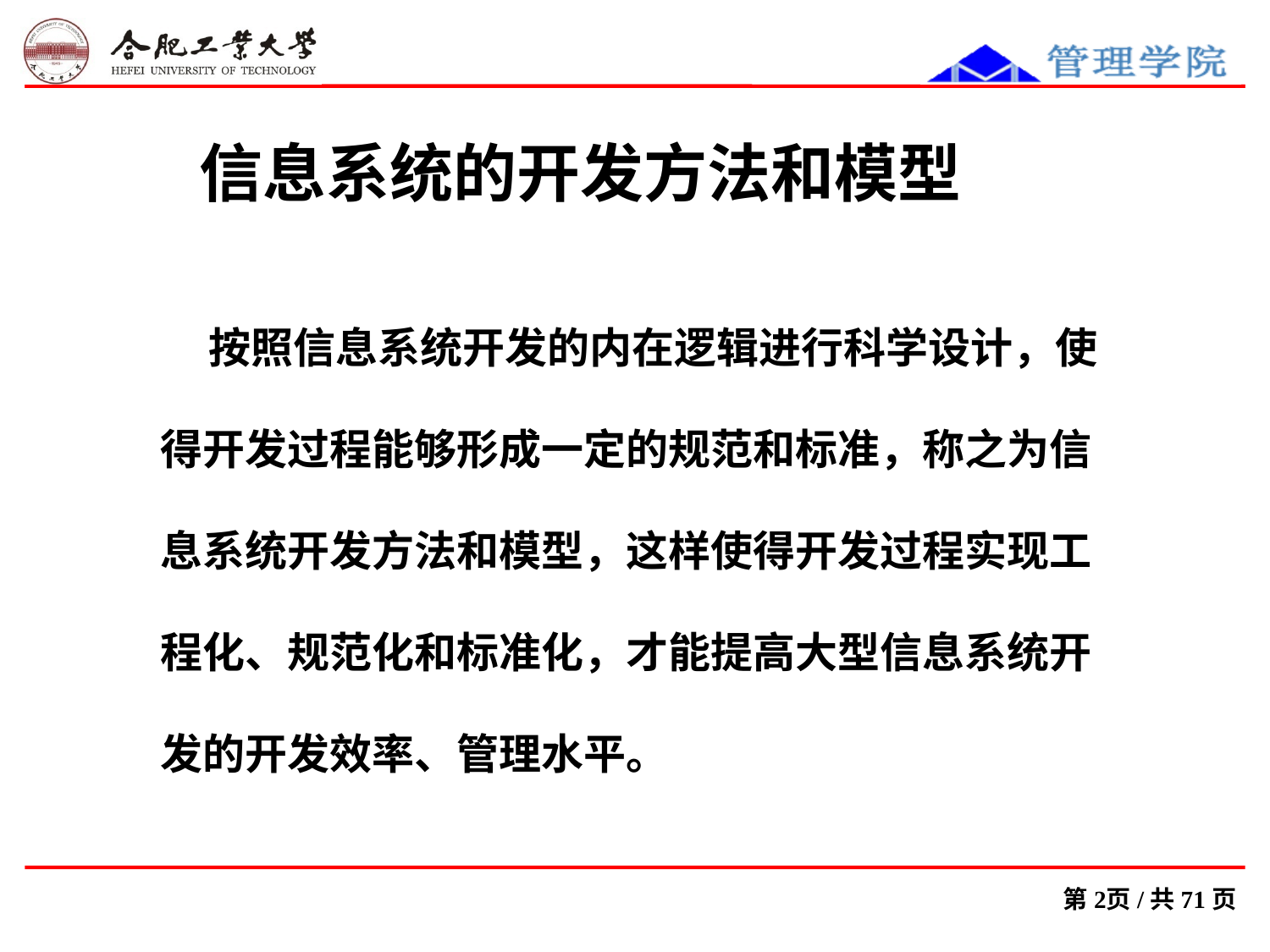

# 信息系统的开发方法和模型
    按照信息系统开发的内在逻辑进行科学设计，使得开发过程能够形成一定的规范和标准，称之为信息系统开发方法和模型，这样使得开发过程实现工程化、规范化和标准化，才能提高大型信息系统开发的开发效率、管理水平。